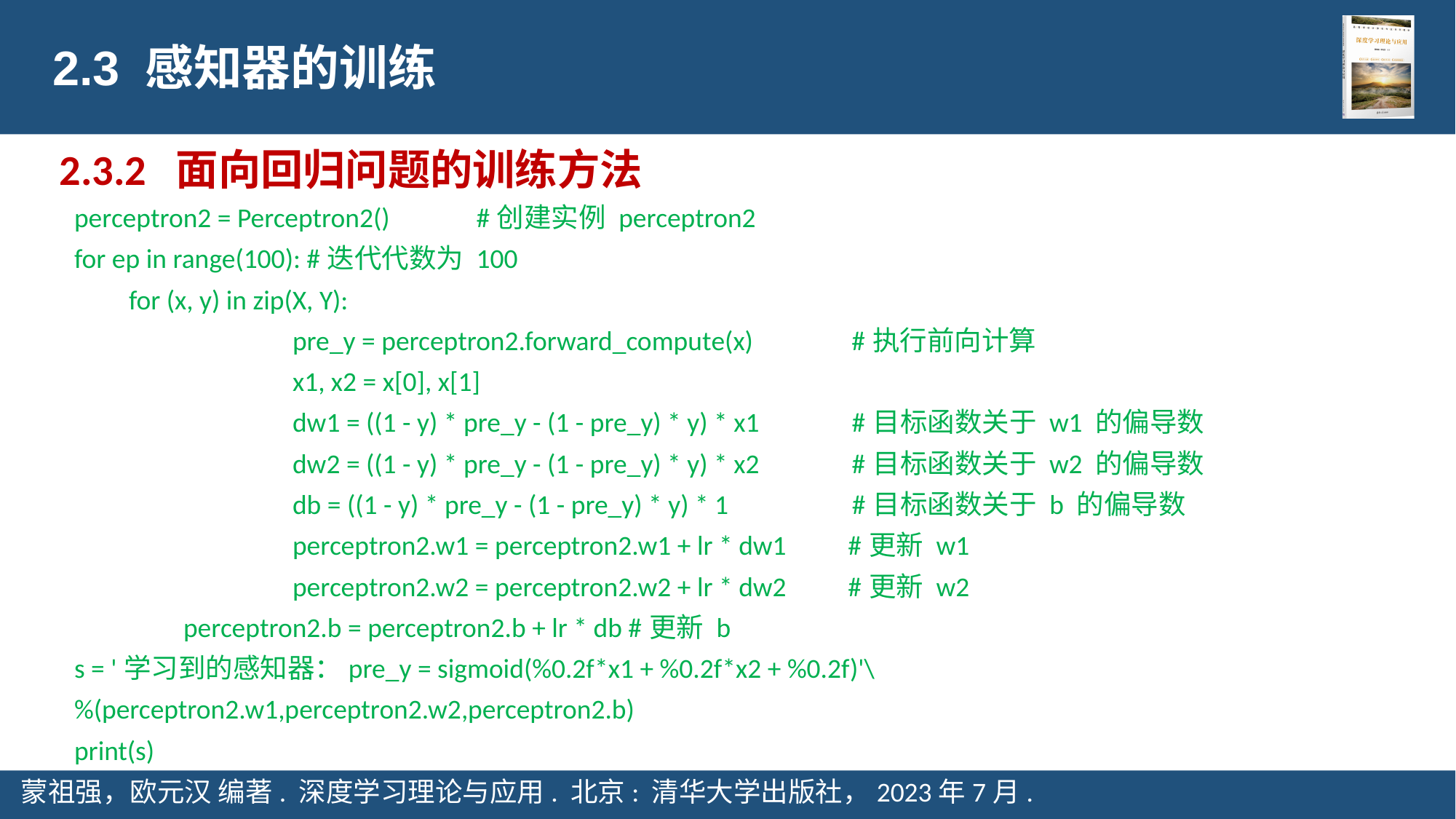

2.3 感知器的训练
2.3.2  面向回归问题的训练方法
perceptron2 = Perceptron2()              #创建实例 perceptron2
for ep in range(100): #迭代代数为 100
for (x, y) in zip(X, Y):
 		pre_y = perceptron2.forward_compute(x)                #执行前向计算
 		x1, x2 = x[0], x[1]
 		dw1 = ((1 - y) * pre_y - (1 - pre_y) * y) * x1               #目标函数关于 w1 的偏导数
 		dw2 = ((1 - y) * pre_y - (1 - pre_y) * y) * x2               #目标函数关于 w2 的偏导数
 		db = ((1 - y) * pre_y - (1 - pre_y) * y) * 1                    #目标函数关于 b 的偏导数
 		perceptron2.w1 = perceptron2.w1 + lr * dw1          #更新 w1
 		perceptron2.w2 = perceptron2.w2 + lr * dw2          #更新 w2
perceptron2.b = perceptron2.b + lr * db #更新 b
s = '学习到的感知器：pre_y = sigmoid(%0.2f*x1 + %0.2f*x2 + %0.2f)'\
%(perceptron2.w1,perceptron2.w2,perceptron2.b)
print(s)